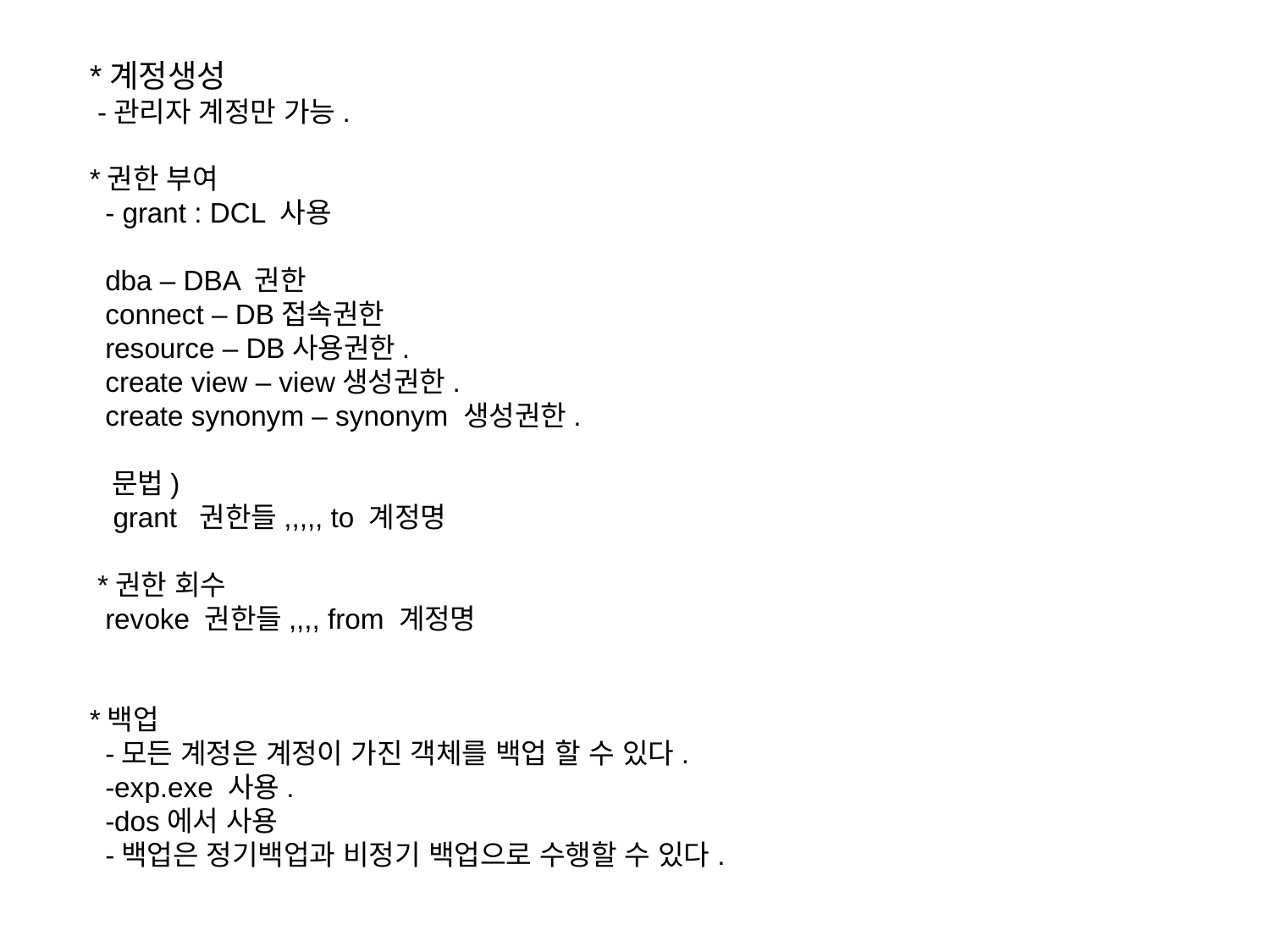

*계정생성
 -관리자 계정만 가능.

*권한 부여
  - grant : DCL 사용

  dba – DBA 권한
  connect – DB접속권한
  resource – DB사용권한.
  create view – view생성권한.
  create synonym – synonym 생성권한.

  문법)
   grant  권한들,,,,, to 계정명

 *권한 회수
  revoke 권한들,,,, from 계정명

*백업
  -모든 계정은 계정이 가진 객체를 백업 할 수 있다.
  -exp.exe 사용.
  -dos에서 사용
  -백업은 정기백업과 비정기 백업으로 수행할 수 있다.